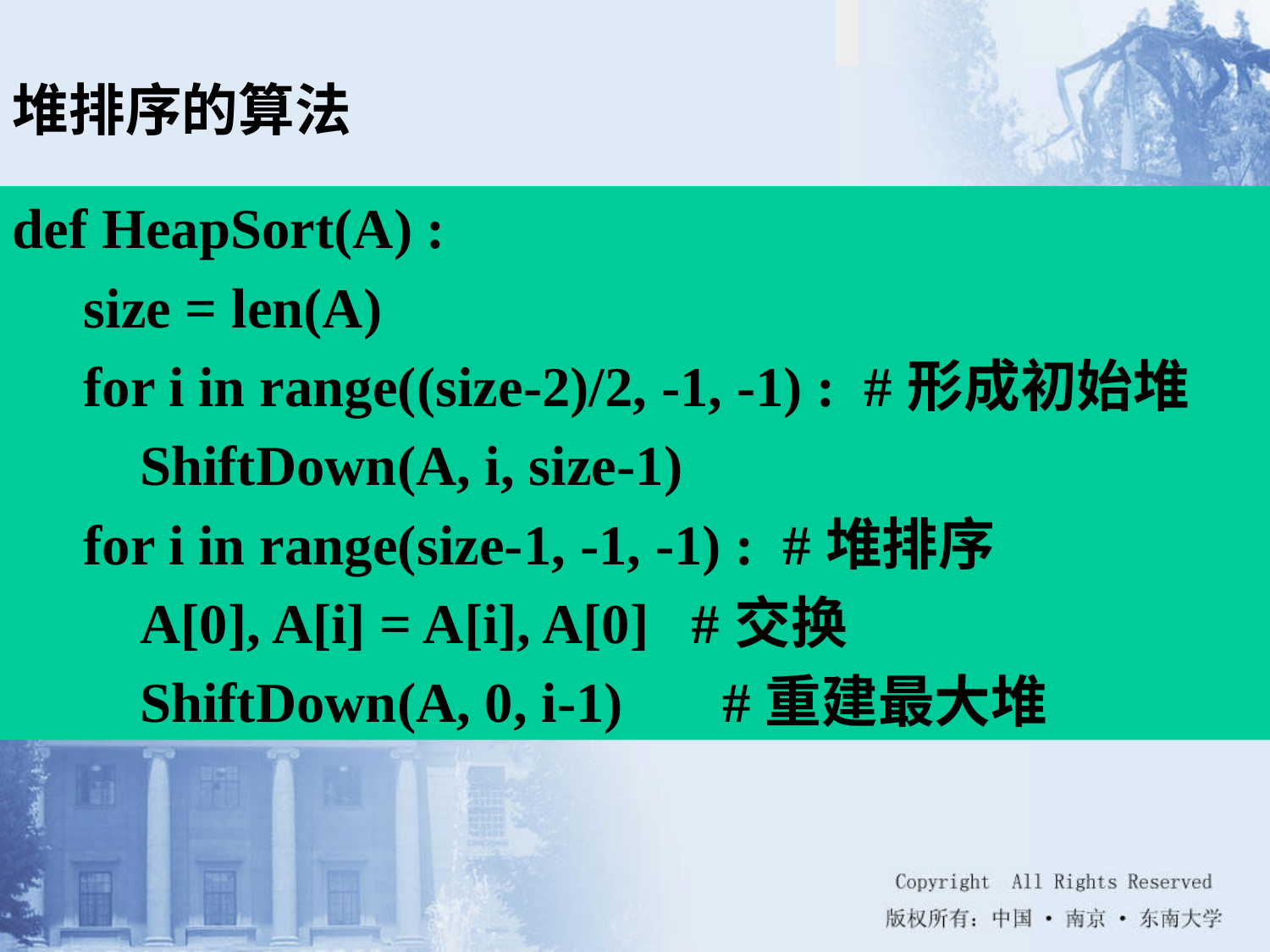

堆排序的算法
def HeapSort(A) :
     size = len(A)
     for i in range((size-2)/2, -1, -1) :  #形成初始堆
         ShiftDown(A, i, size-1)
     for i in range(size-1, -1, -1) :  #堆排序
         A[0], A[i] = A[i], A[0]   #交换
         ShiftDown(A, 0, i-1)       #重建最大堆